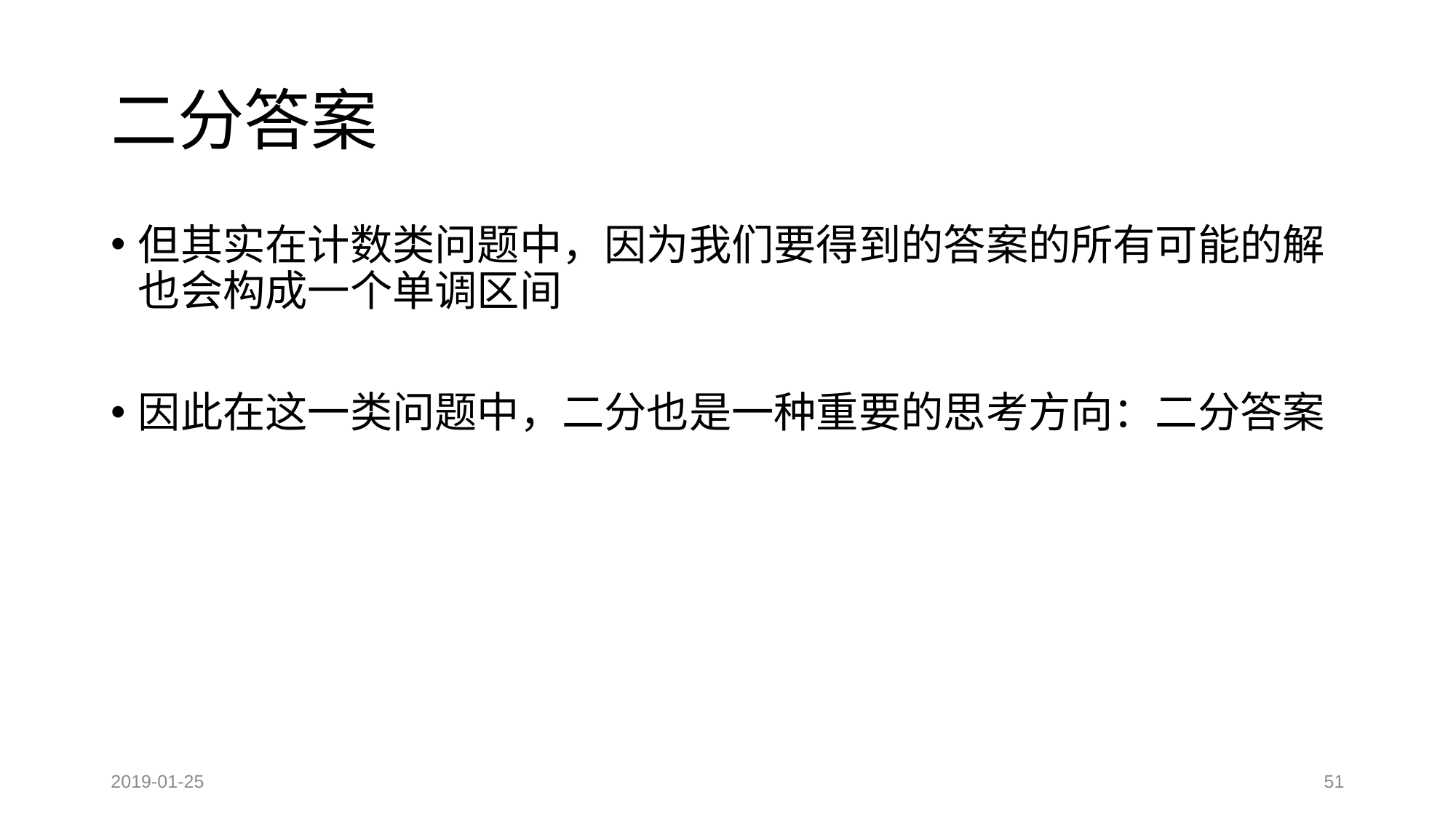

# 二分答案
但其实在计数类问题中，因为我们要得到的答案的所有可能的解也会构成一个单调区间

因此在这一类问题中，二分也是一种重要的思考方向：二分答案
2019-01-25
51